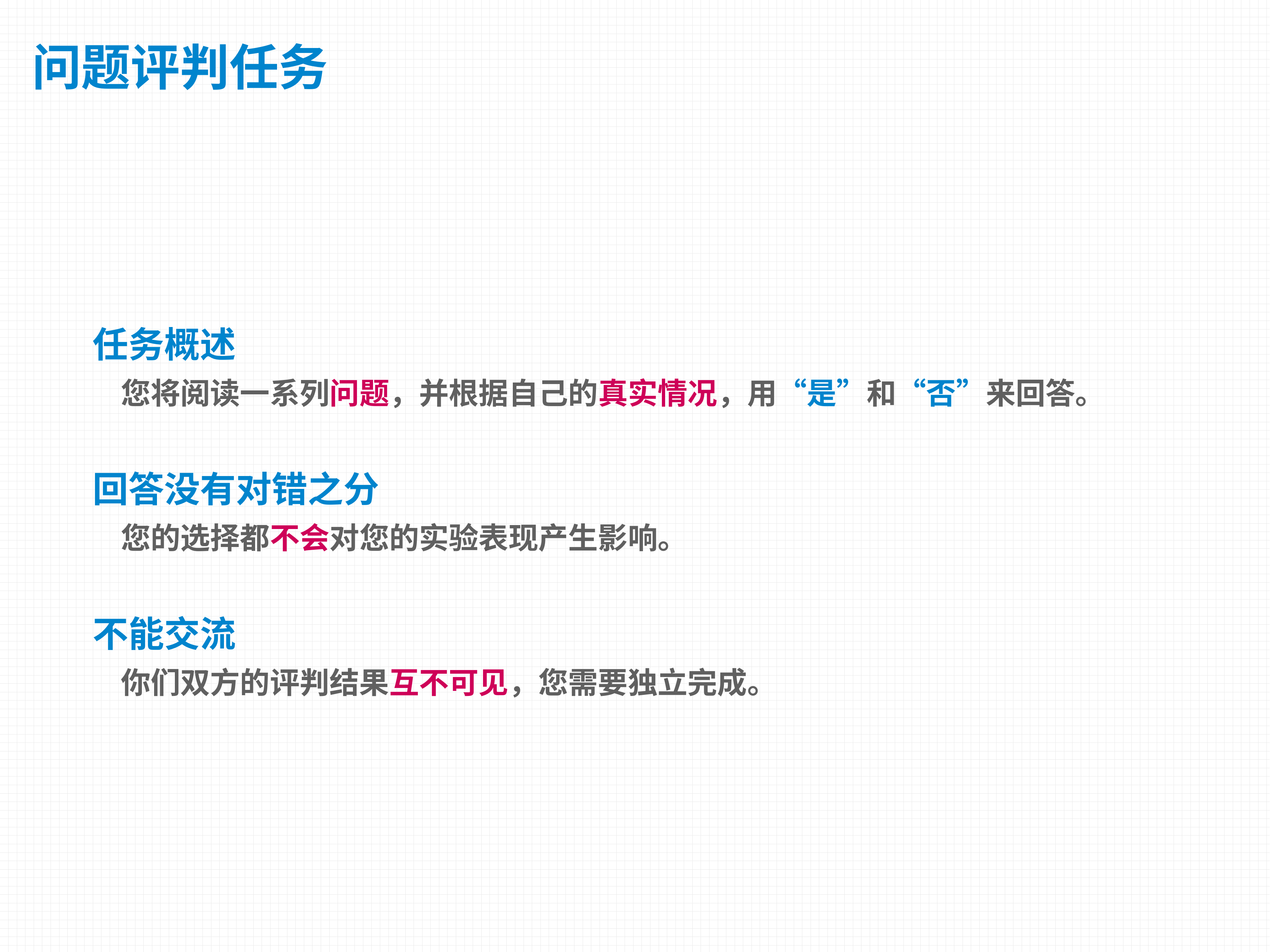

# 问题评判任务
任务概述
您将阅读一系列问题，并根据自己的真实情况，用“是”和“否”来回答。

回答没有对错之分
您的选择都不会对您的实验表现产生影响。

不能交流
你们双方的评判结果互不可见，您需要独立完成。